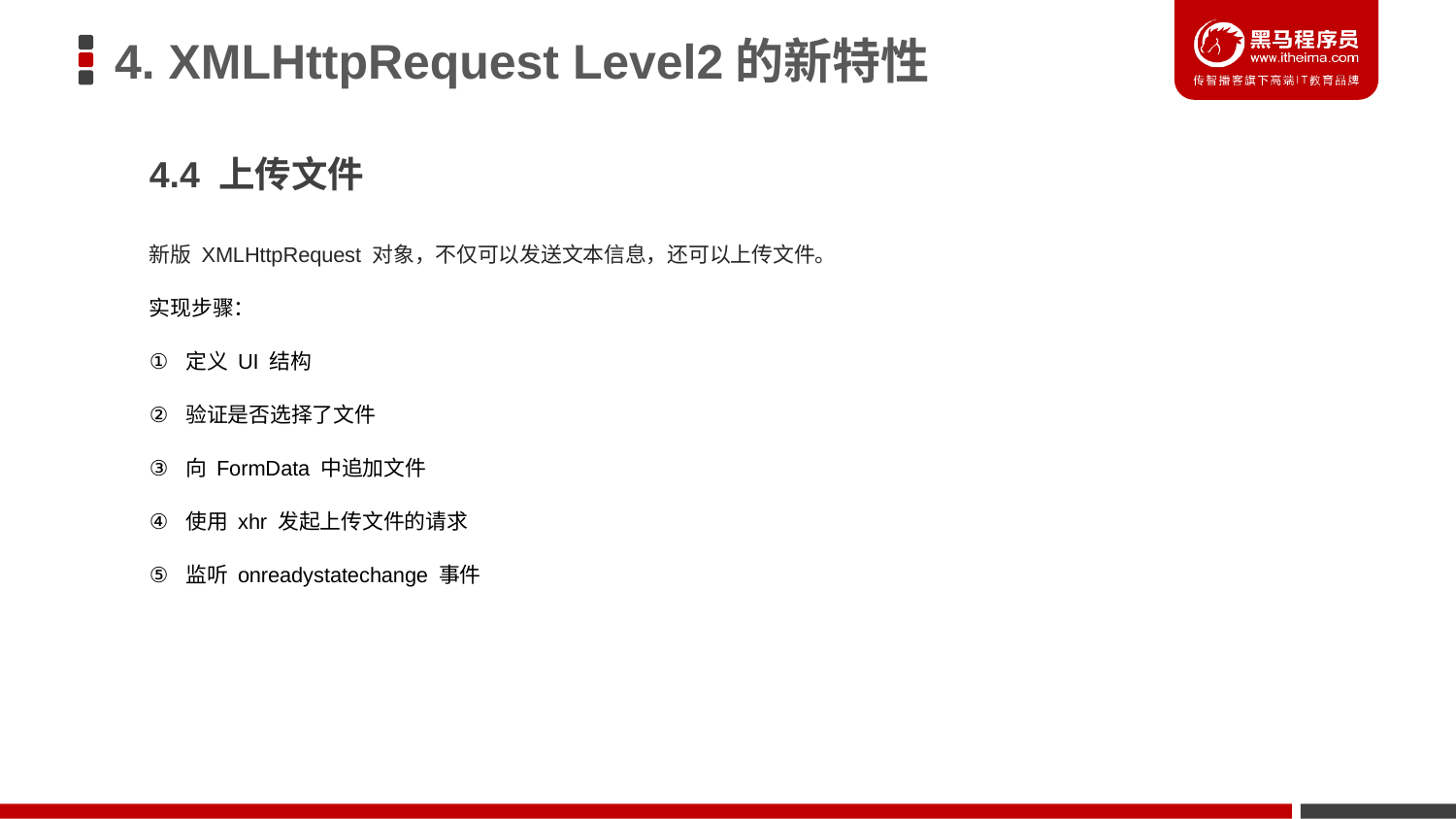

# 4. XMLHttpRequest Level2的新特性
4.4 上传文件
新版 XMLHttpRequest 对象，不仅可以发送文本信息，还可以上传文件。
实现步骤：
定义 UI 结构
验证是否选择了文件
向 FormData 中追加文件
使用 xhr 发起上传文件的请求
监听 onreadystatechange 事件